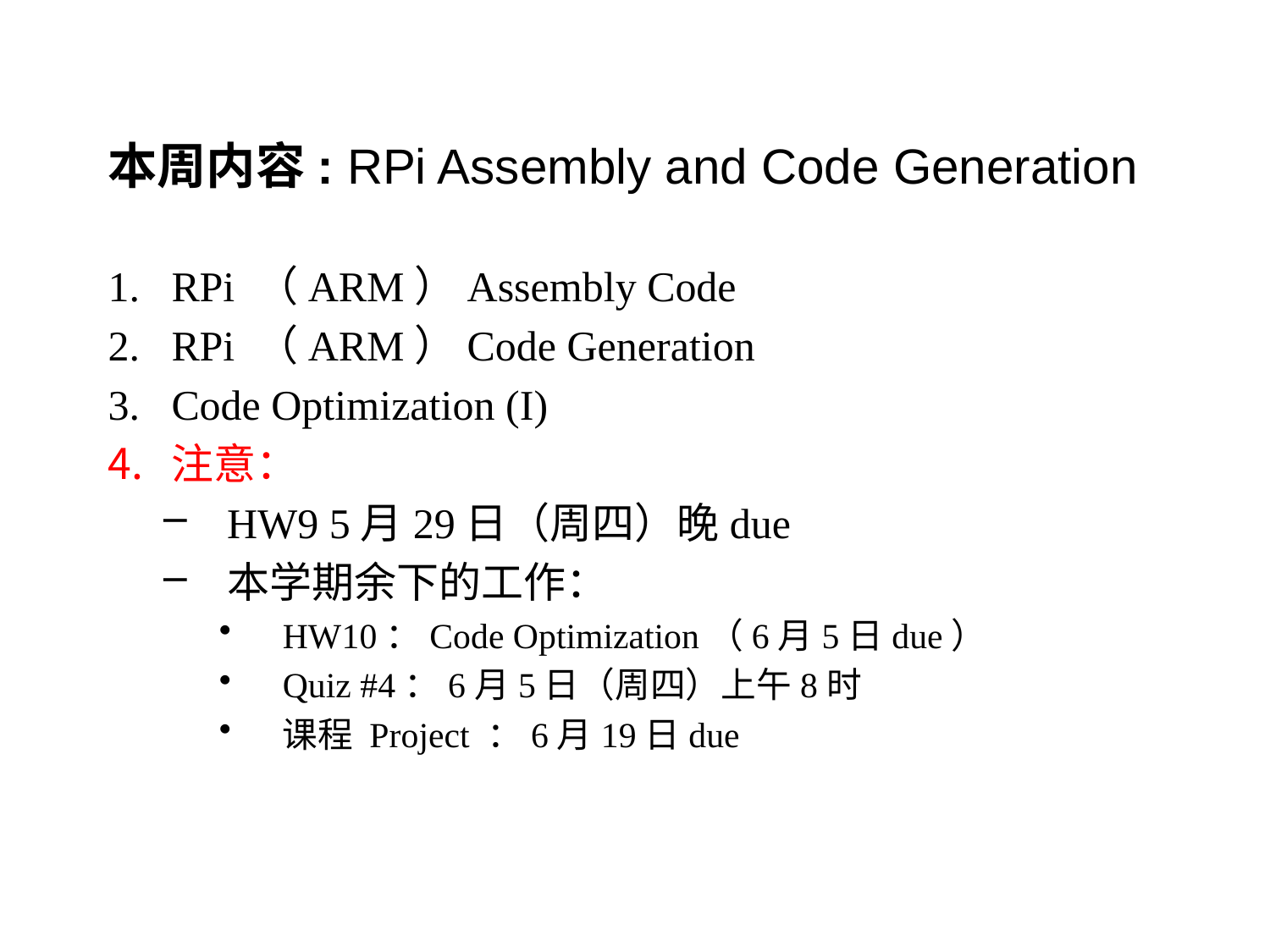

# 本周内容: RPi Assembly and Code Generation
RPi （ARM）Assembly Code
RPi （ARM）Code Generation
Code Optimization (I)
注意：
HW9 5月29日（周四）晚due
本学期余下的工作：
HW10：Code Optimization（6月5日due）
Quiz #4：6月5日（周四）上午8时
课程 Project ：6月19日due